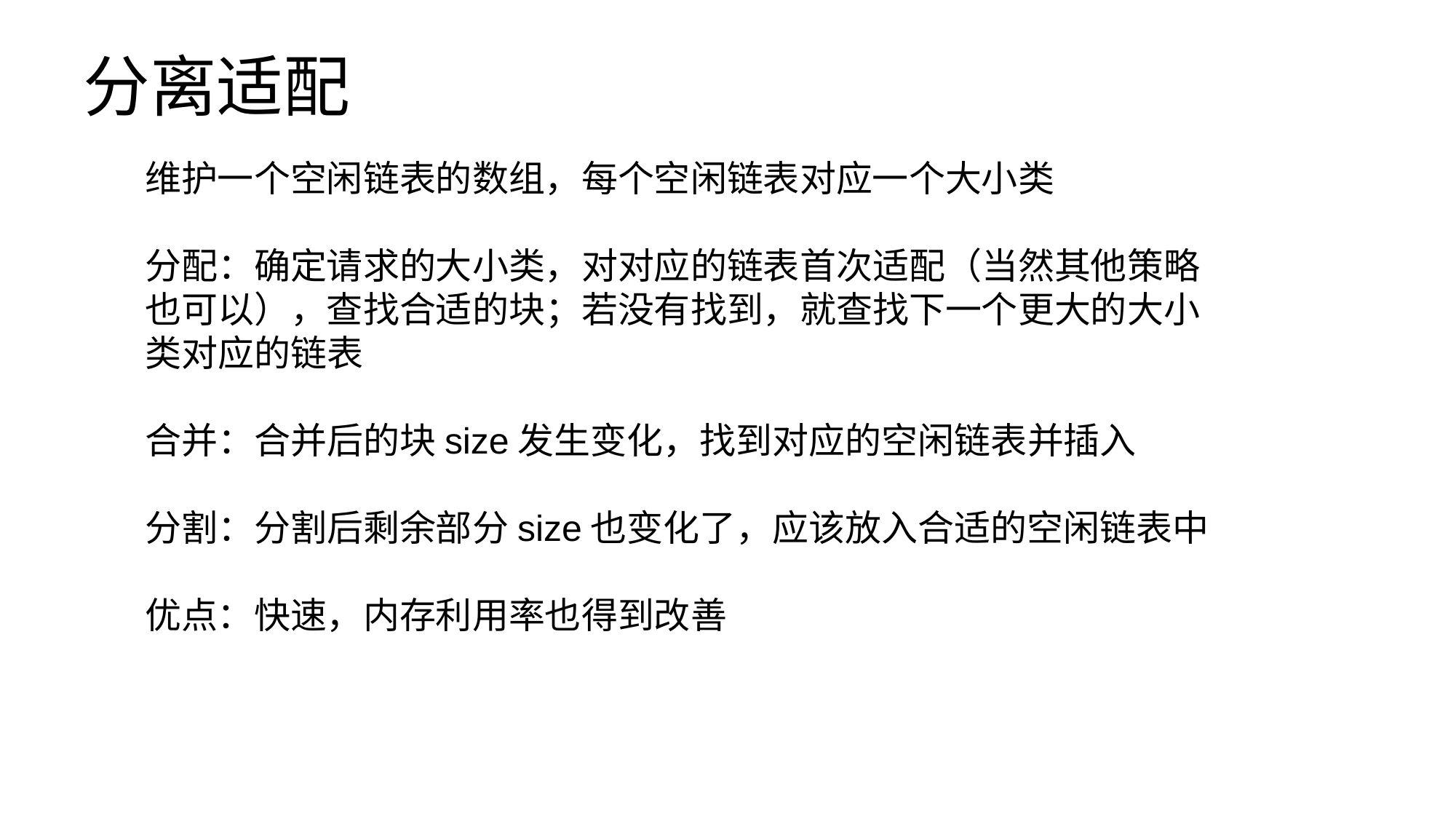

# 分离适配
维护一个空闲链表的数组，每个空闲链表对应一个大小类

分配：确定请求的大小类，对对应的链表首次适配（当然其他策略也可以），查找合适的块；若没有找到，就查找下一个更大的大小类对应的链表

合并：合并后的块size发生变化，找到对应的空闲链表并插入

分割：分割后剩余部分size也变化了，应该放入合适的空闲链表中

优点：快速，内存利用率也得到改善